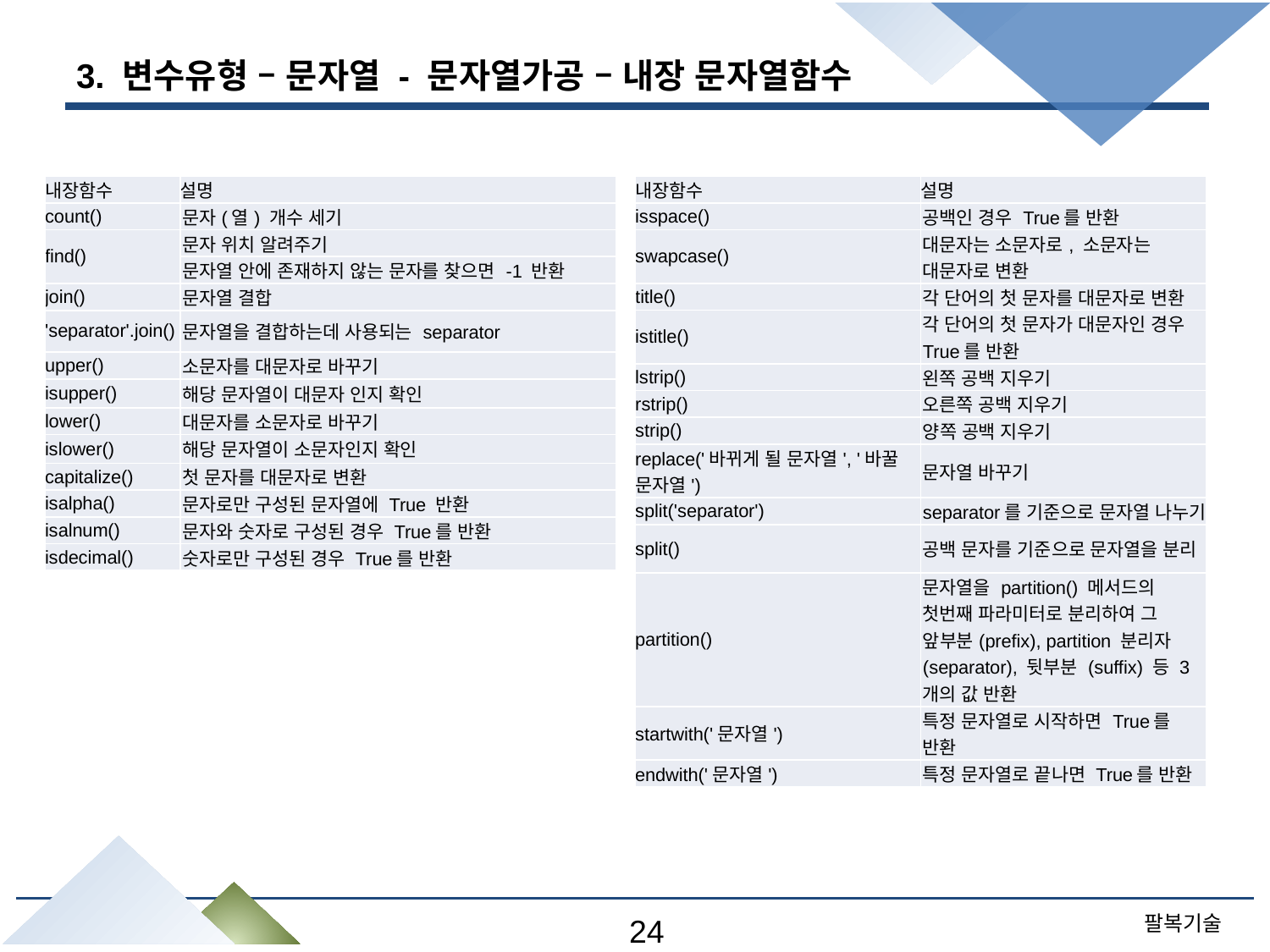

# 3. 변수유형 – 문자열 - 문자열가공 – 내장 문자열함수
| 내장함수 | 설명 |
| --- | --- |
| count() | 문자(열) 개수 세기 |
| find() | 문자 위치 알려주기 |
|  | 문자열 안에 존재하지 않는 문자를 찾으면 -1 반환 |
| join() | 문자열 결합 |
| 'separator'.join() | 문자열을 결합하는데 사용되는 separator |
| upper() | 소문자를 대문자로 바꾸기 |
| isupper() | 해당 문자열이 대문자 인지 확인 |
| lower() | 대문자를 소문자로 바꾸기 |
| islower() | 해당 문자열이 소문자인지 확인 |
| capitalize() | 첫 문자를 대문자로 변환 |
| isalpha() | 문자로만 구성된 문자열에 True 반환 |
| isalnum() | 문자와 숫자로 구성된 경우 True를 반환 |
| isdecimal() | 숫자로만 구성된 경우 True를 반환 |
| 내장함수 | 설명 |
| --- | --- |
| isspace() | 공백인 경우 True를 반환 |
| swapcase() | 대문자는 소문자로, 소문자는 대문자로 변환 |
| title() | 각 단어의 첫 문자를 대문자로 변환 |
| istitle() | 각 단어의 첫 문자가 대문자인 경우 True를 반환 |
| lstrip() | 왼쪽 공백 지우기 |
| rstrip() | 오른쪽 공백 지우기 |
| strip() | 양쪽 공백 지우기 |
| replace('바뀌게 될 문자열', '바꿀 문자열') | 문자열 바꾸기 |
| split('separator') | separator를 기준으로 문자열 나누기 |
| split() | 공백 문자를 기준으로 문자열을 분리 |
| partition() | 문자열을 partition() 메서드의 첫번째 파라미터로 분리하여 그 앞부분(prefix), partition 분리자(separator), 뒷부분 (suffix) 등 3개의 값 반환 |
| startwith('문자열') | 특정 문자열로 시작하면 True를 반환 |
| endwith('문자열') | 특정 문자열로 끝나면 True를 반환 |
24